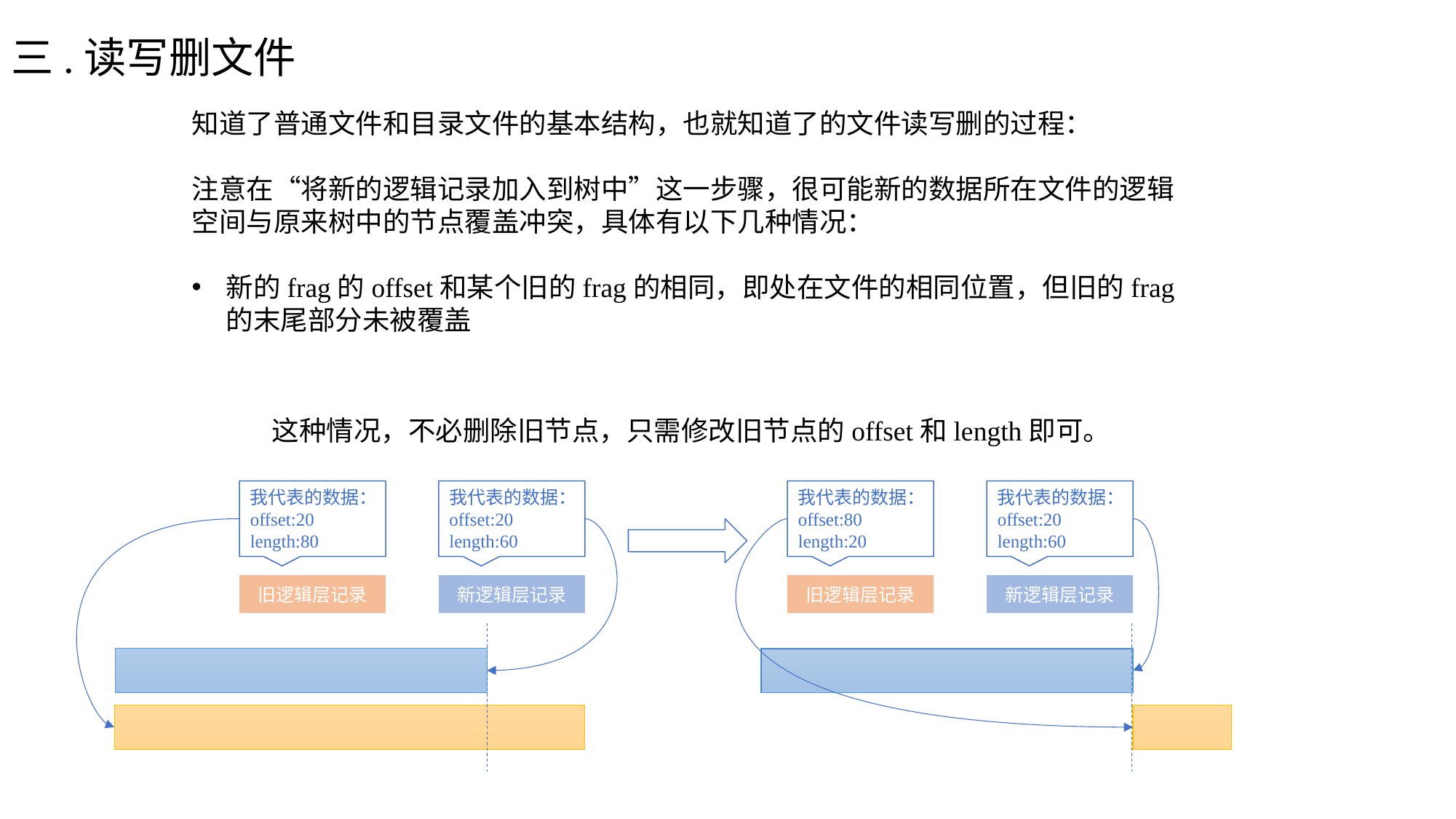

# 三.读写删文件
知道了普通文件和目录文件的基本结构，也就知道了的文件读写删的过程：

注意在“将新的逻辑记录加入到树中”这一步骤，很可能新的数据所在文件的逻辑空间与原来树中的节点覆盖冲突，具体有以下几种情况：

新的frag的offset和某个旧的frag的相同，即处在文件的相同位置，但旧的frag的末尾部分未被覆盖
这种情况，不必删除旧节点，只需修改旧节点的offset和length即可。
我代表的数据：
offset:20
length:80
我代表的数据：
offset:20
length:60
我代表的数据：
offset:80
length:20
我代表的数据：
offset:20
length:60

旧逻辑层记录
新逻辑层记录
旧逻辑层记录
新逻辑层记录